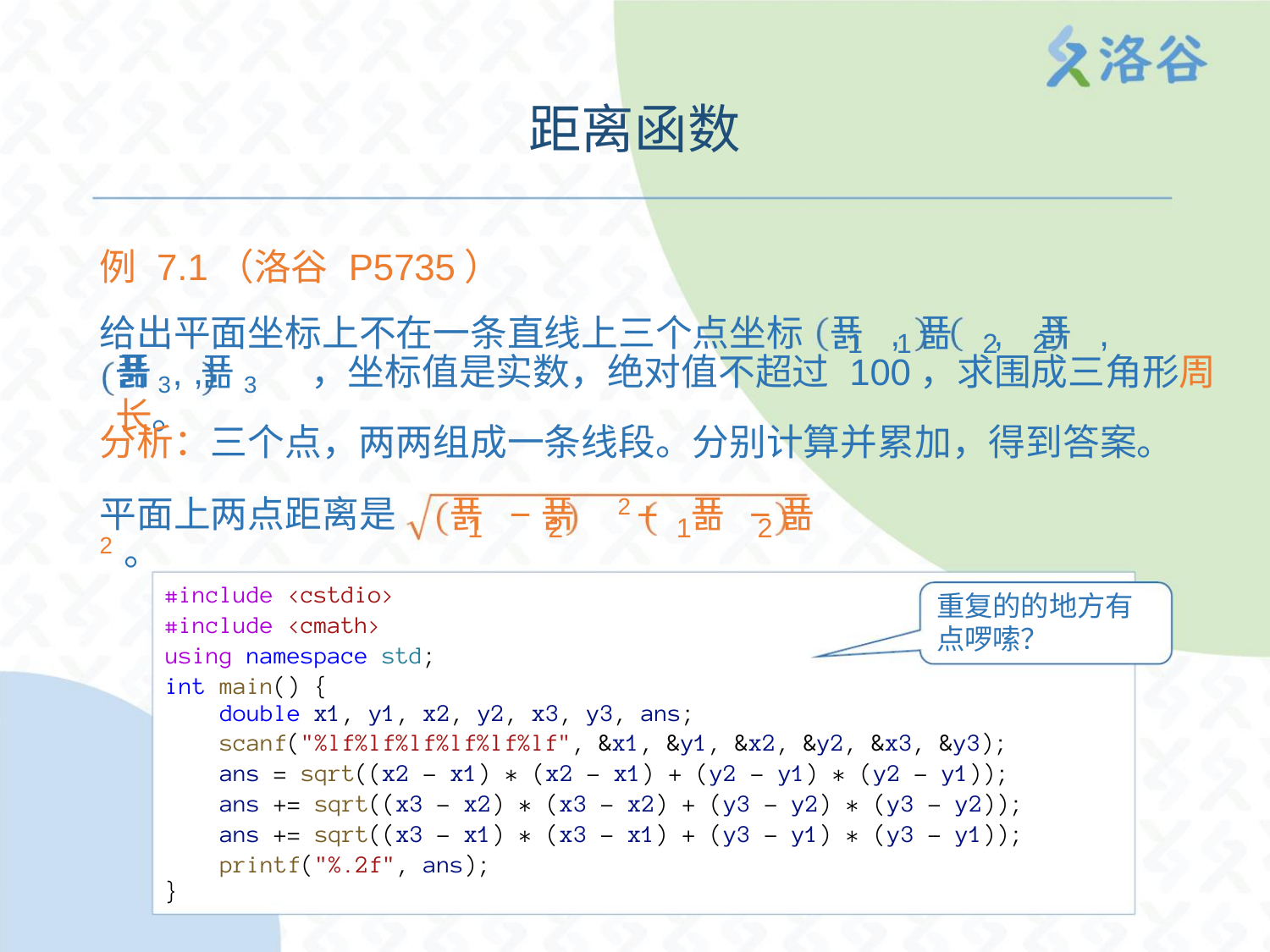

距离函数
例 7.1（洛谷 P5735）
给出平面坐标上不在一条直线上三个点坐标 푥 , 푦 , 푥 , 푦 ,
1 1
2 2
푥3, 푦3 ，坐标值是实数，绝对值不超过 100，求围成三角形周长。
分析：三个点，两两组成一条线段。分别计算并累加，得到答案。
平面上两点距离是 푥 − 푥 2 + 푦 − 푦 2。
1
2
1
2
#include <cstdio>
#include <cmath>
using namespace std;
int main() {
重复的的地方有
点啰嗦？
double x1, y1, x2, y2, x3, y3, ans;
scanf("%lf%lf%lf%lf%lf%lf", &x1, &y1, &x2, &y2, &x3, &y3);
ans = sqrt((x2 - x1) * (x2 - x1) + (y2 - y1) * (y2 - y1));
ans += sqrt((x3 - x2) * (x3 - x2) + (y3 - y2) * (y3 - y2));
ans += sqrt((x3 - x1) * (x3 - x1) + (y3 - y1) * (y3 - y1));
printf("%.2f", ans);
}